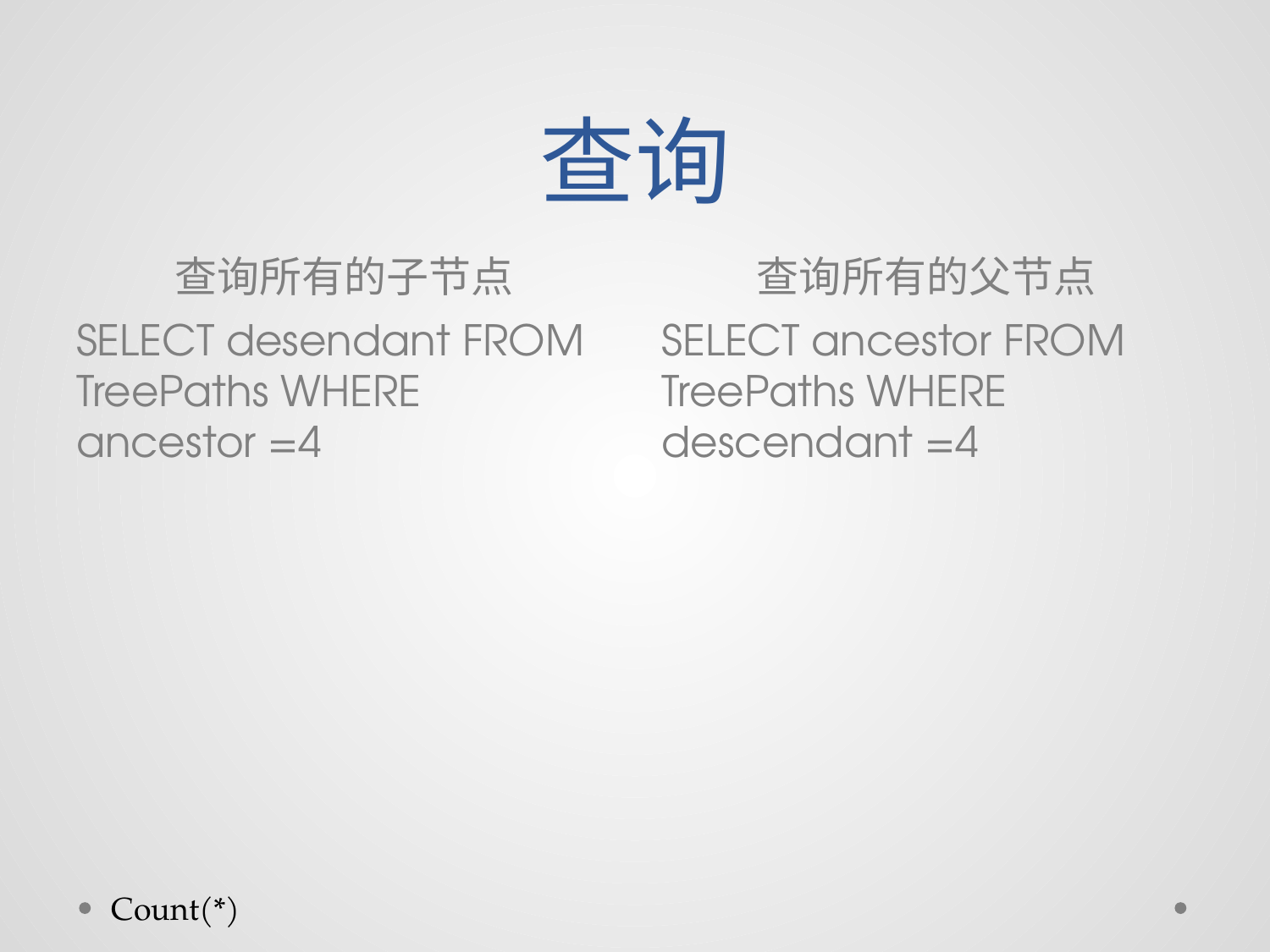

# 查询
查询所有的子节点
查询所有的父节点
SELECT desendant FROM TreePaths WHERE ancestor =4
SELECT ancestor FROM TreePaths WHERE descendant =4
Count(*)